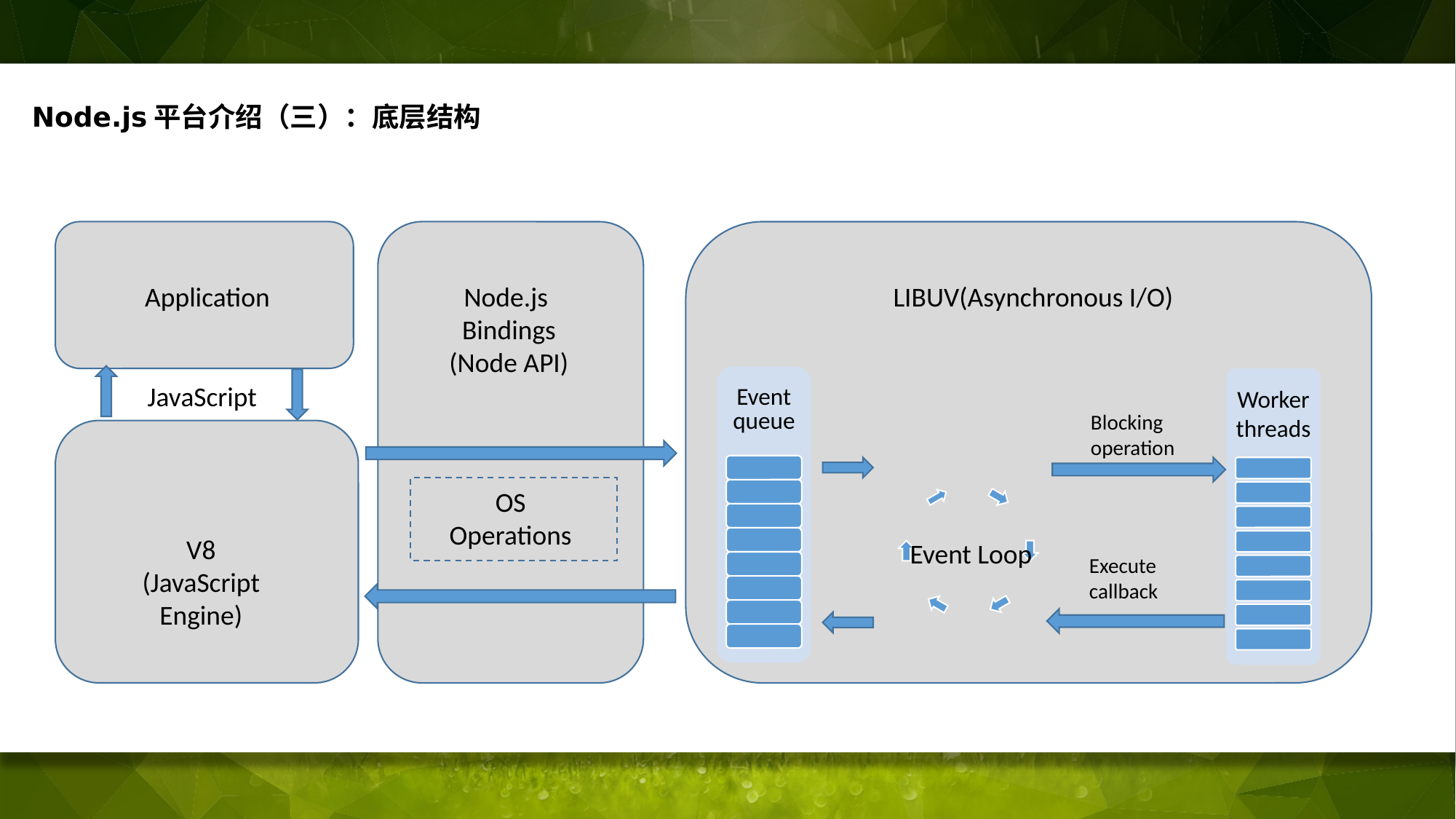

Node.js平台介绍（三）：底层结构

Application
Node.js
Bindings
(Node API)
LIBUV(Asynchronous I/O)
Event queue

Worker threads
JavaScript

Blocking
operation

OS Operations

V8
(JavaScript Engine)

Event Loop
Execute
callback